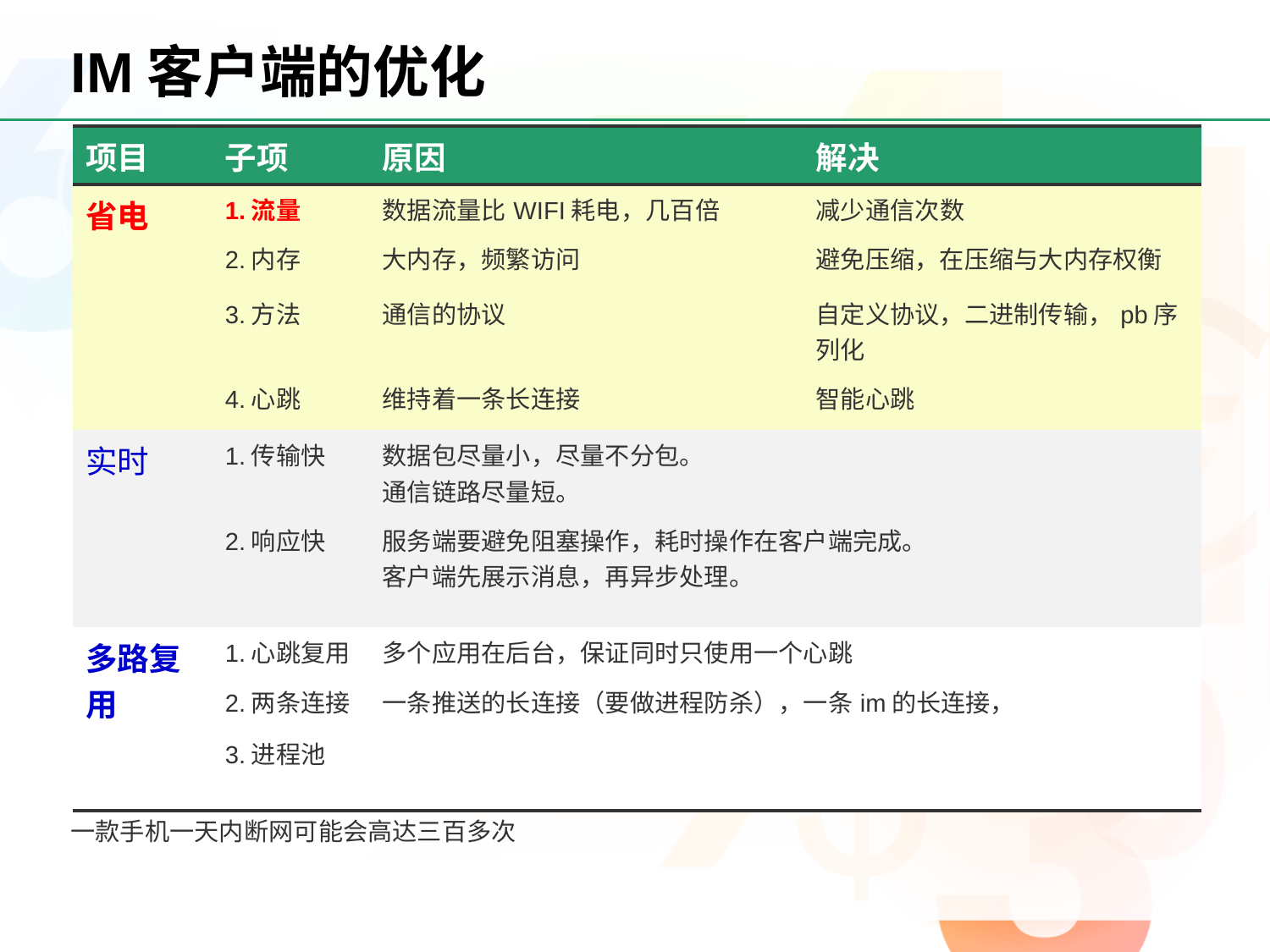

# IM客户端的优化
| 项目 | 子项 | 原因 | 解决 |
| --- | --- | --- | --- |
| 省电 | 1.流量 | 数据流量比WIFI耗电，几百倍 | 减少通信次数 |
|  | 2.内存 | 大内存，频繁访问 | 避免压缩，在压缩与大内存权衡 |
|  | 3.方法 | 通信的协议 | 自定义协议，二进制传输，pb序列化 |
|  | 4.心跳 | 维持着一条长连接 | 智能心跳 |
| 实时 | 1.传输快 | 数据包尽量小，尽量不分包。 通信链路尽量短。 |  |
|  | 2.响应快 | 服务端要避免阻塞操作，耗时操作在客户端完成。 客户端先展示消息，再异步处理。 |  |
| 多路复用 | 1.心跳复用 | 多个应用在后台，保证同时只使用一个心跳 |  |
|  | 2.两条连接 | 一条推送的长连接（要做进程防杀），一条im的长连接， |  |
|  | 3.进程池 |  |  |
一款手机一天内断网可能会高达三百多次